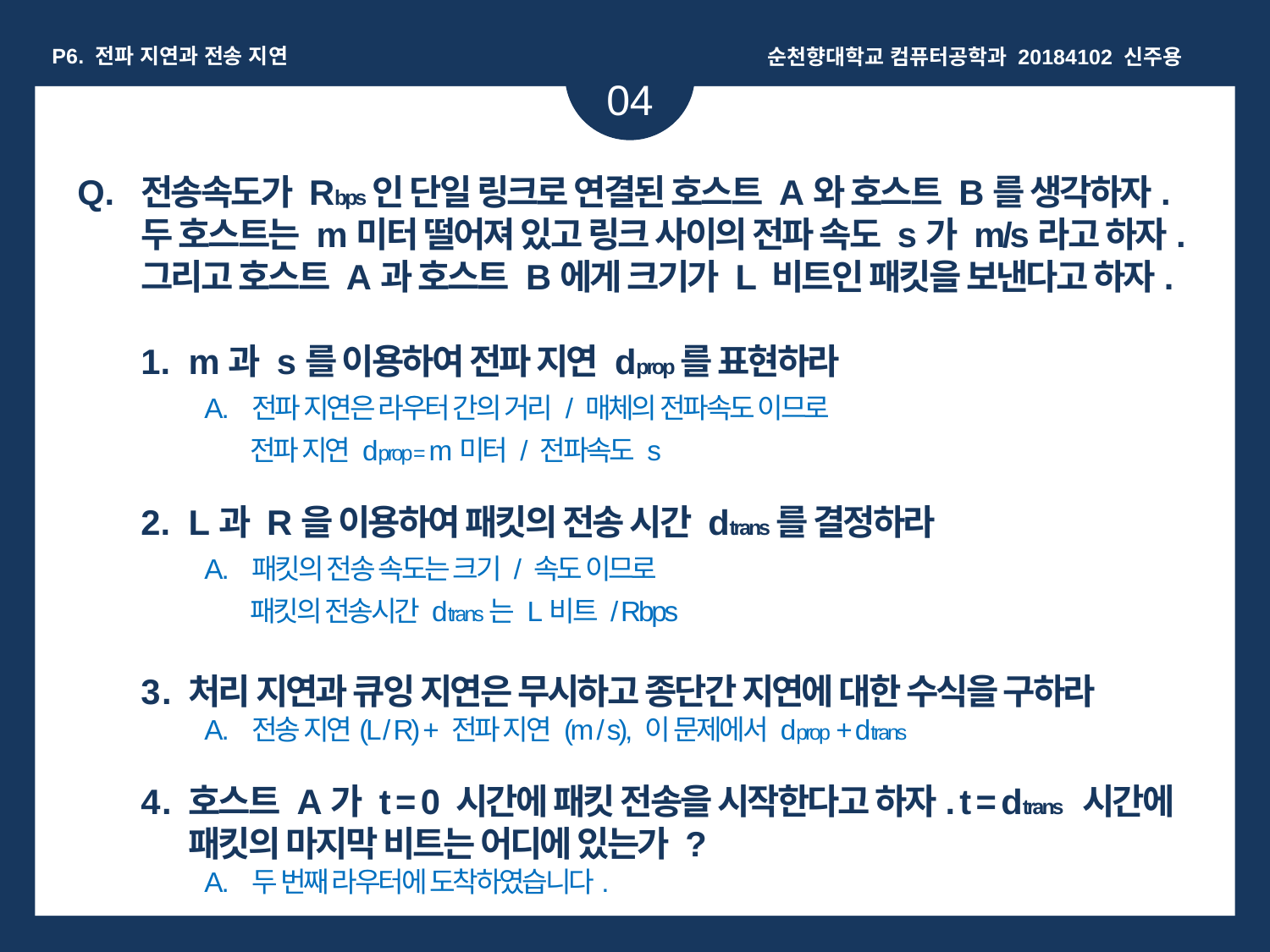

P6. 전파 지연과 전송 지연
순천향대학교 컴퓨터공학과 20184102 신주용
04

전송속도가 Rbps인 단일 링크로 연결된 호스트 A와 호스트 B를 생각하자. 두 호스트는 m미터 떨어져 있고 링크 사이의 전파 속도 s가 m/s라고 하자. 그리고 호스트 A과 호스트 B에게 크기가 L 비트인 패킷을 보낸다고 하자.

m과 s를 이용하여 전파 지연 dprop를 표현하라
전파 지연은 라우터 간의 거리 / 매체의 전파속도 이므로
       전파 지연 dprop = m미터 / 전파속도 s

L과 R을 이용하여 패킷의 전송 시간 dtrans를 결정하라
패킷의 전송 속도는 크기 / 속도 이므로
       패킷의 전송시간 dtrans는 L비트 / Rbps

처리 지연과 큐잉 지연은 무시하고 종단간 지연에 대한 수식을 구하라
전송 지연(L / R) + 전파 지연 (m / s), 이 문제에서 dprop + dtrans

호스트 A가 t = 0 시간에 패킷 전송을 시작한다고 하자. t = dtrans 시간에 패킷의 마지막 비트는 어디에 있는가 ?
두 번째 라우터에 도착하였습니다.